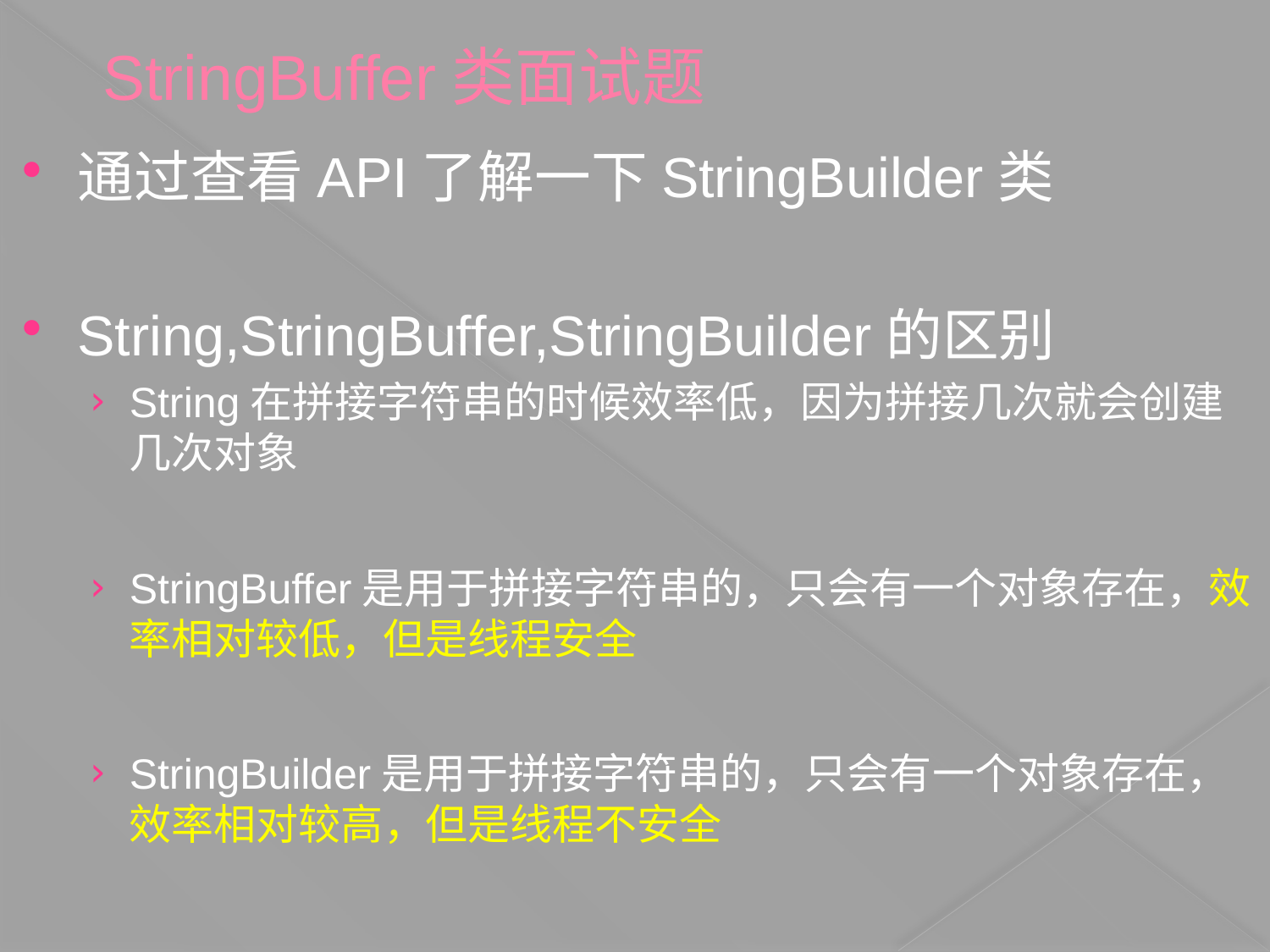

# StringBuffer类面试题
通过查看API了解一下StringBuilder类

String,StringBuffer,StringBuilder的区别
String在拼接字符串的时候效率低，因为拼接几次就会创建几次对象

StringBuffer是用于拼接字符串的，只会有一个对象存在，效率相对较低，但是线程安全

StringBuilder是用于拼接字符串的，只会有一个对象存在，效率相对较高，但是线程不安全